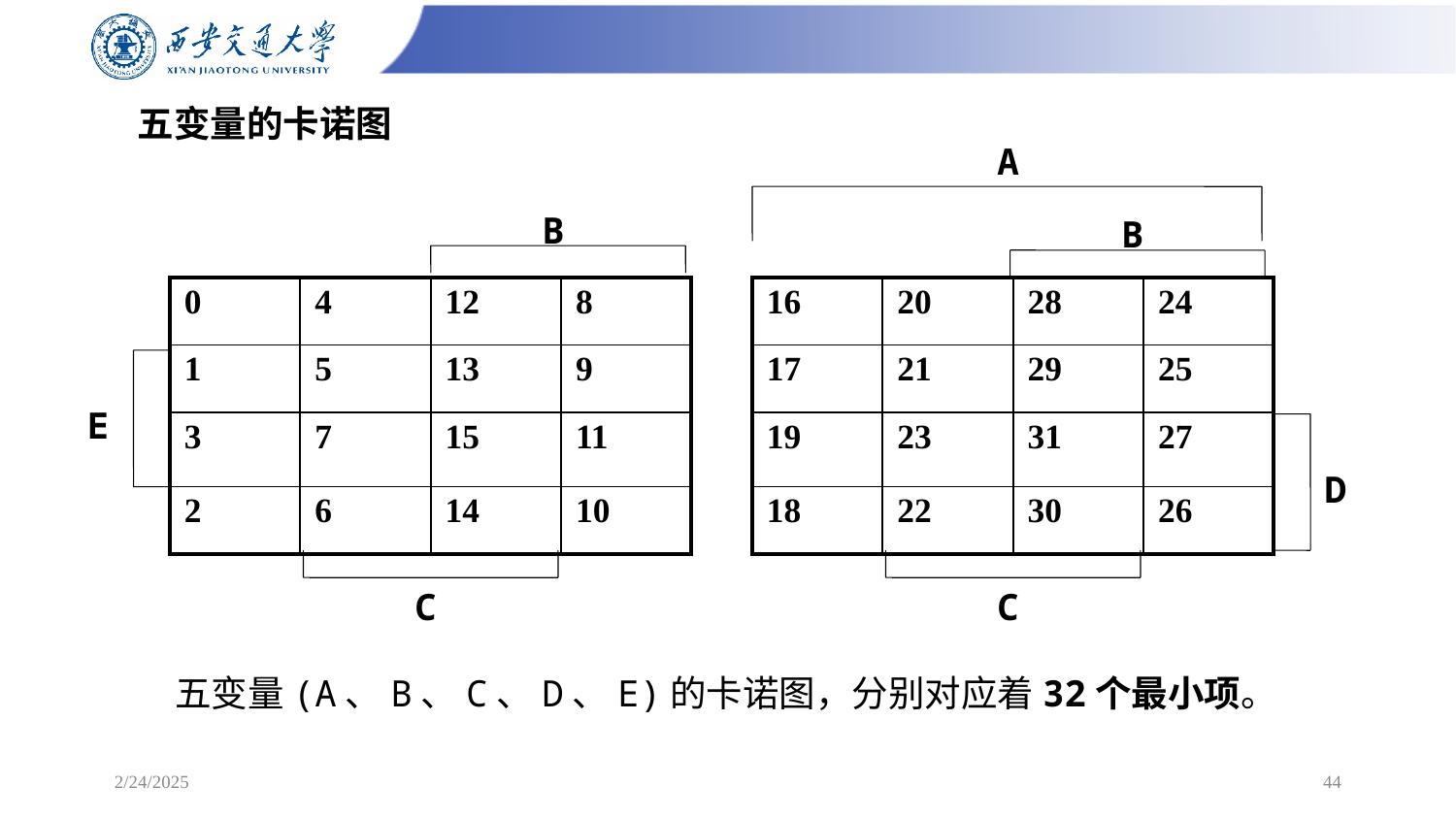

# 五变量的卡诺图
A

B

B

| 0 | 4 | 12 | 8 |
| --- | --- | --- | --- |
| 1 | 5 | 13 | 9 |
| 3 | 7 | 15 | 11 |
| 2 | 6 | 14 | 10 |
| 16 | 20 | 28 | 24 |
| --- | --- | --- | --- |
| 17 | 21 | 29 | 25 |
| 19 | 23 | 31 | 27 |
| 18 | 22 | 30 | 26 |

E

D

C

C
五变量(A、B、C、D、E)的卡诺图，分别对应着32个最小项。
2/24/2025
44